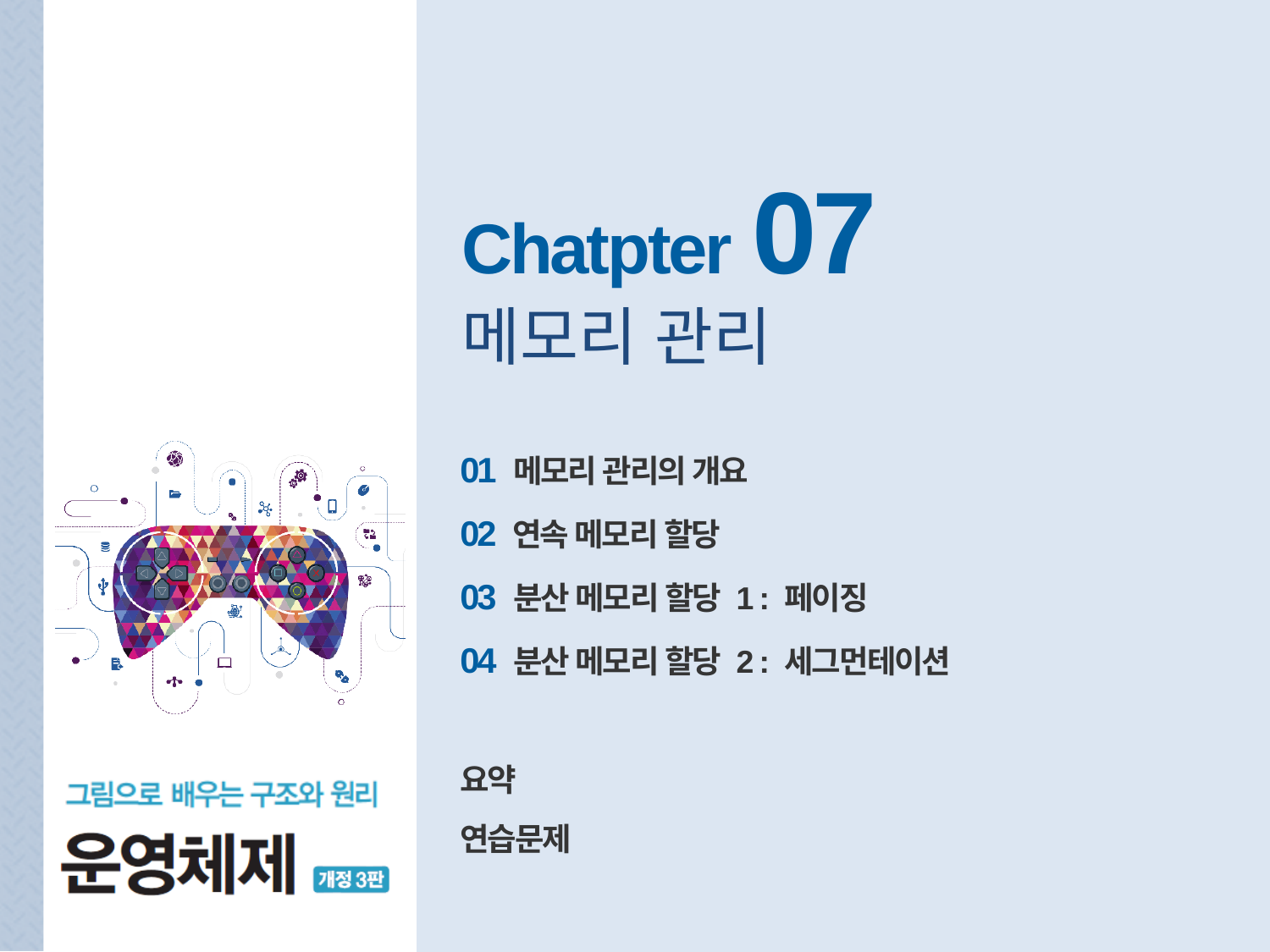

Chatpter 07
메모리 관리
01 메모리 관리의 개요
02 연속 메모리 할당
03 분산 메모리 할당 1 : 페이징
04 분산 메모리 할당 2 : 세그먼테이션

요약
연습문제